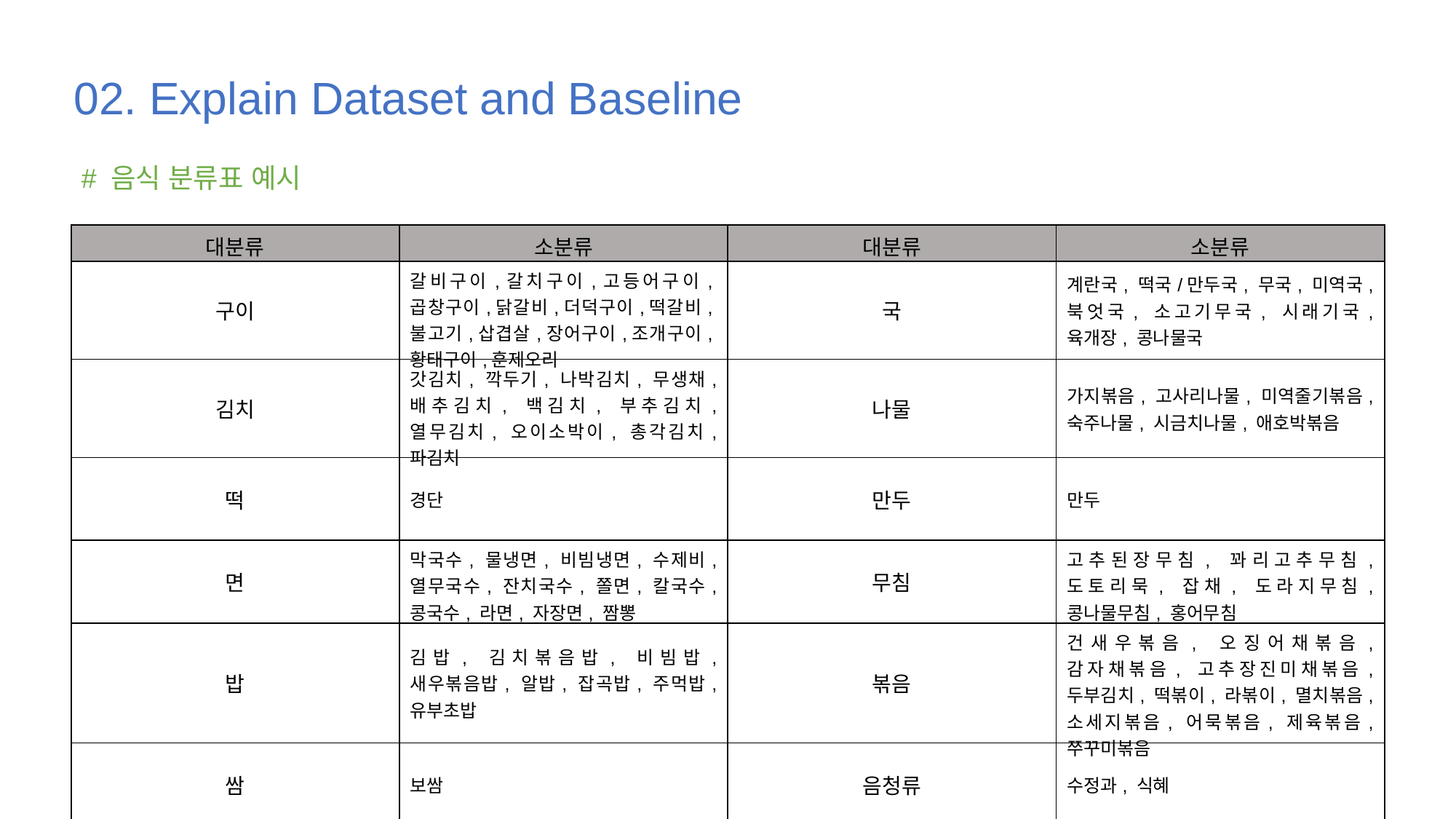

02. Explain Dataset and Baseline
# 음식 분류표 예시
| 대분류 | 소분류 | 대분류 | 소분류 |
| --- | --- | --- | --- |
| 구이 | 갈비구이,갈치구이,고등어구이,곱창구이,닭갈비,더덕구이,떡갈비,불고기,삽겹살,장어구이,조개구이,황태구이,훈제오리 | 국 | 계란국, 떡국/만두국, 무국, 미역국, 북엇국, 소고기무국, 시래기국, 육개장, 콩나물국 |
| 김치 | 갓김치, 깍두기, 나박김치, 무생채, 배추김치, 백김치, 부추김치, 열무김치, 오이소박이, 총각김치, 파김치 | 나물 | 가지볶음, 고사리나물, 미역줄기볶음, 숙주나물, 시금치나물, 애호박볶음 |
| 떡 | 경단 | 만두 | 만두 |
| 면 | 막국수, 물냉면, 비빔냉면, 수제비, 열무국수, 잔치국수, 쫄면, 칼국수, 콩국수, 라면, 자장면, 짬뽕 | 무침 | 고추된장무침, 꽈리고추무침, 도토리묵, 잡채, 도라지무침, 콩나물무침, 홍어무침 |
| 밥 | 김밥, 김치볶음밥, 비빔밥, 새우볶음밥, 알밥, 잡곡밥, 주먹밥, 유부초밥 | 볶음 | 건새우볶음, 오징어채볶음, 감자채볶음, 고추장진미채볶음, 두부김치, 떡볶이, 라볶이, 멸치볶음, 소세지볶음, 어묵볶음, 제육볶음, 쭈꾸미볶음 |
| 쌈 | 보쌈 | 음청류 | 수정과, 식혜 |